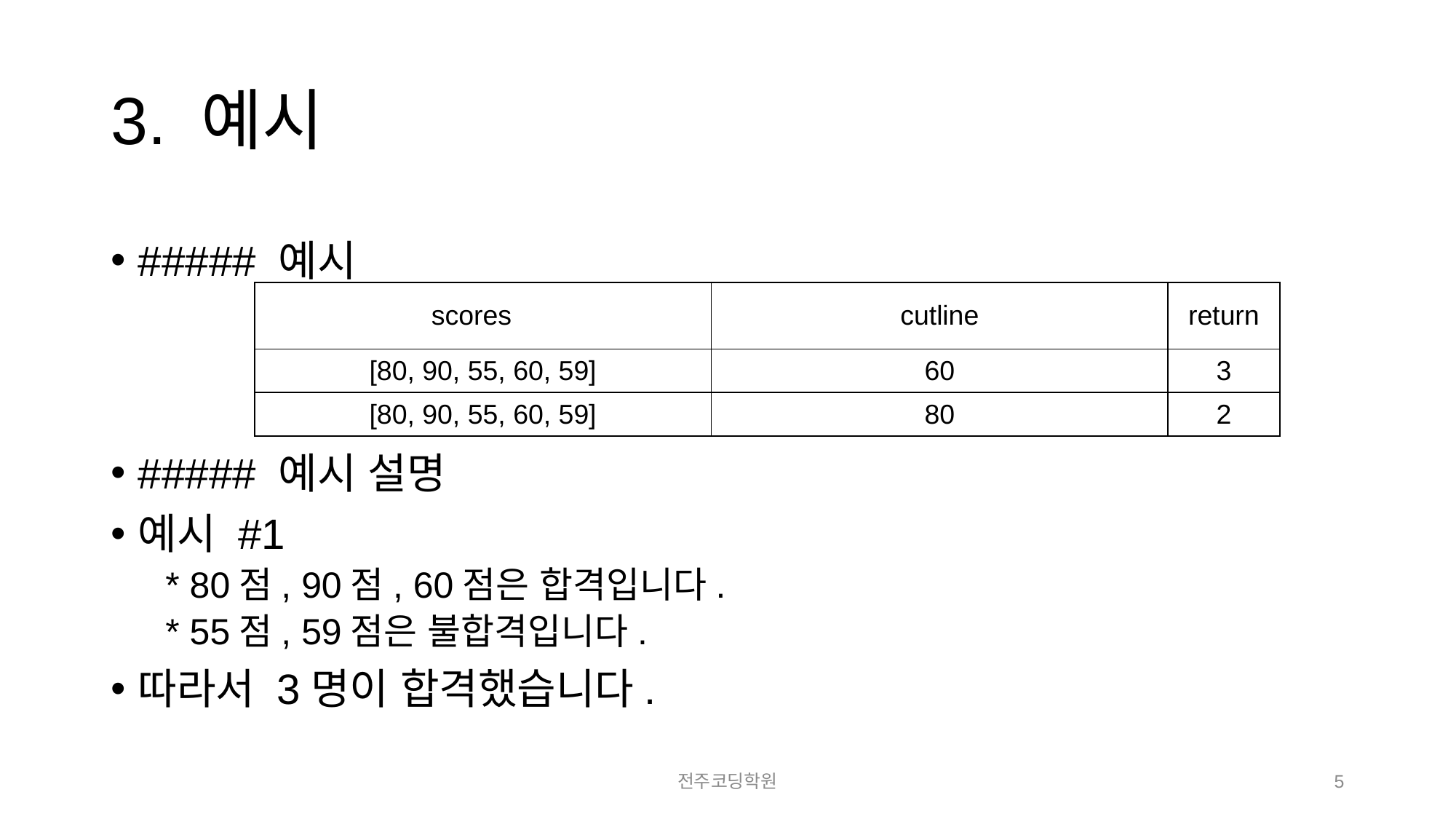

# 3. 예시
##### 예시

##### 예시 설명
예시 #1
* 80점, 90점, 60점은 합격입니다.
* 55점, 59점은 불합격입니다.
따라서 3명이 합격했습니다.
| scores | cutline | return |
| --- | --- | --- |
| [80, 90, 55, 60, 59] | 60 | 3 |
| [80, 90, 55, 60, 59] | 80 | 2 |
전주코딩학원
5